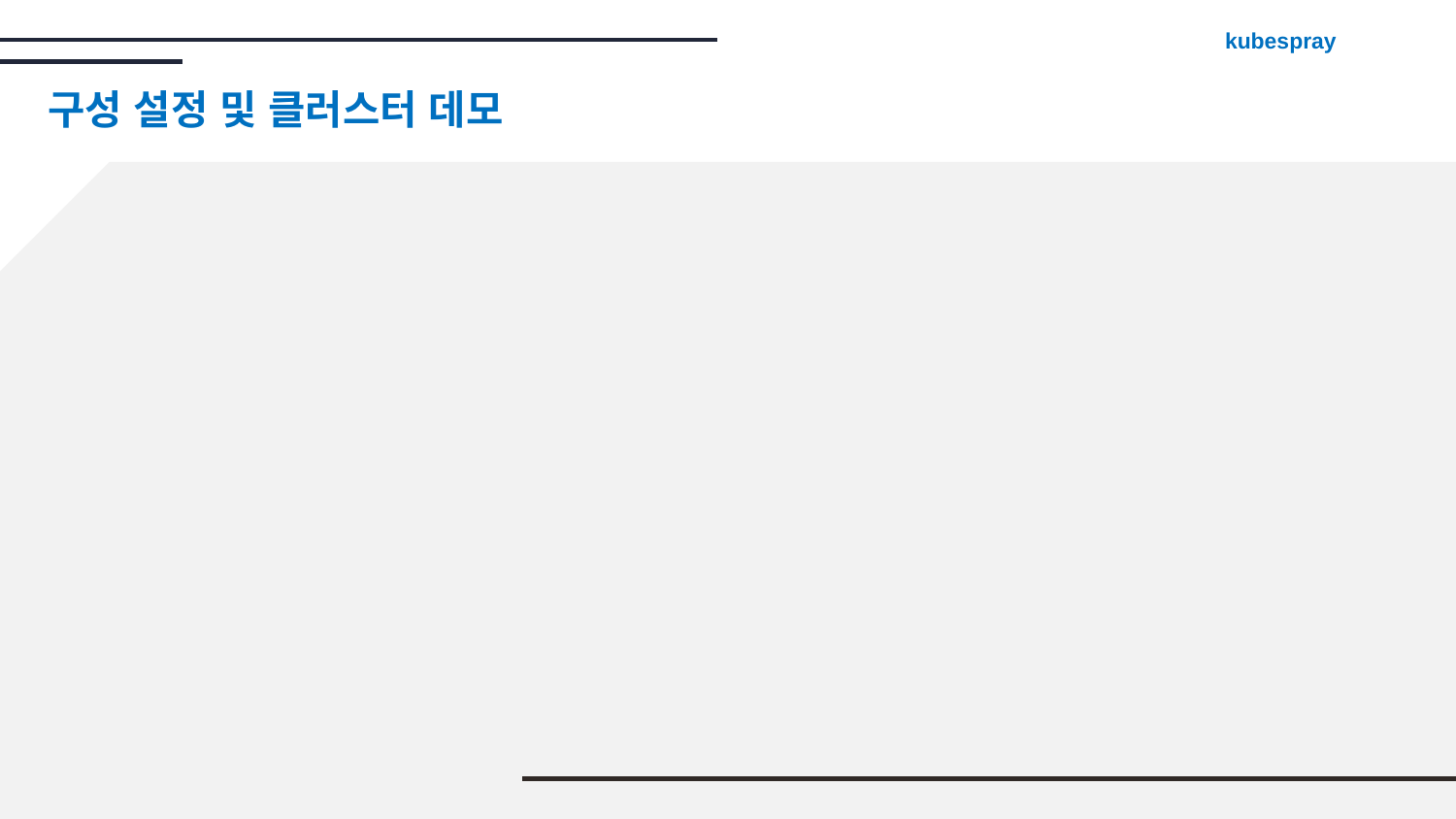

kubespray
# 구성 설정 및 클러스터 데모